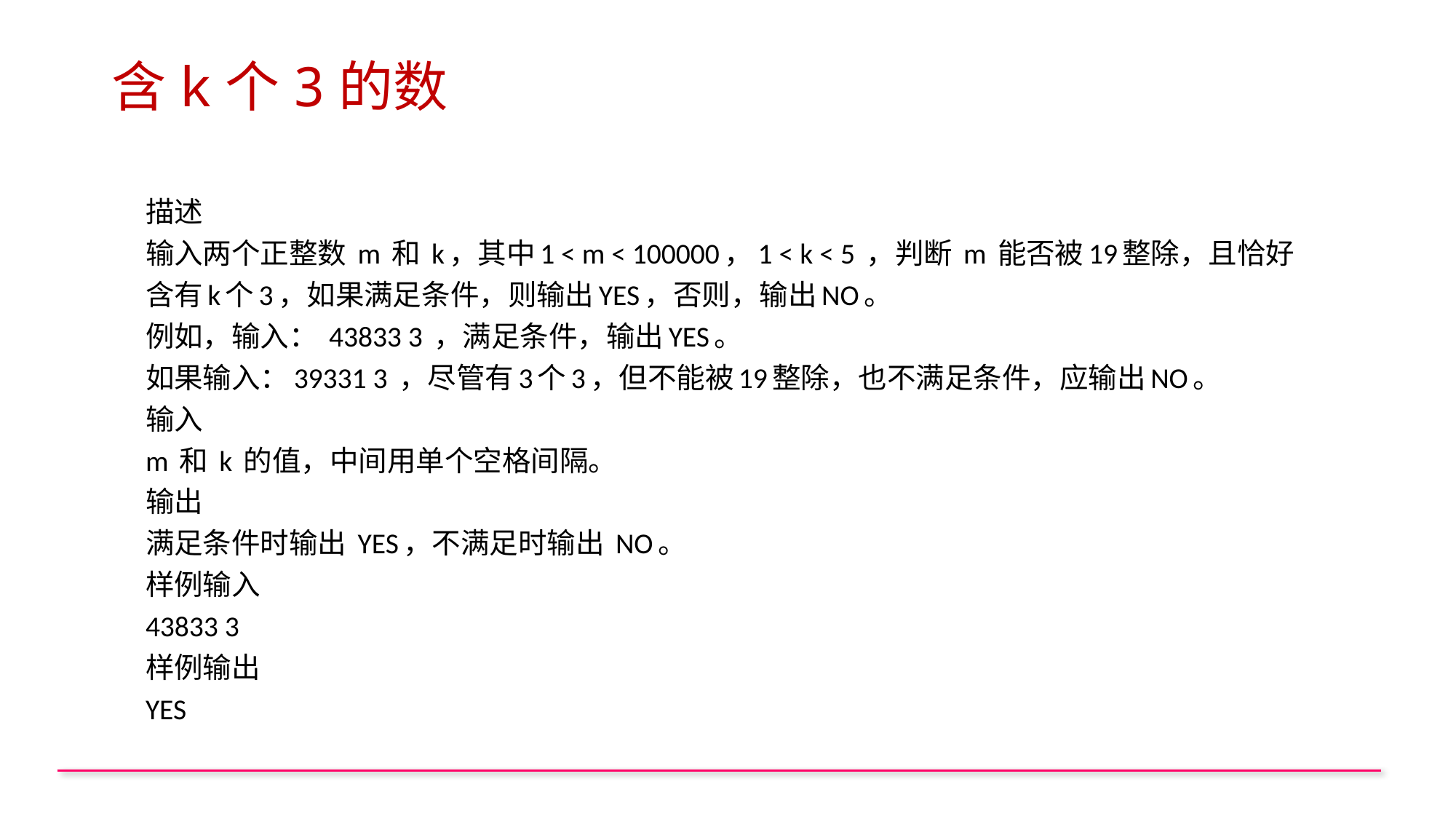

# 含k个3的数
描述
输入两个正整数 m 和 k，其中1 < m < 100000，1 < k < 5 ，判断 m 能否被19整除，且恰好含有k个3，如果满足条件，则输出YES，否则，输出NO。
例如，输入： 43833 3 ，满足条件，输出YES。
如果输入：39331 3 ，尽管有3个3，但不能被19整除，也不满足条件，应输出NO。
输入
m 和 k 的值，中间用单个空格间隔。
输出
满足条件时输出 YES，不满足时输出 NO。
样例输入
43833 3
样例输出
YES